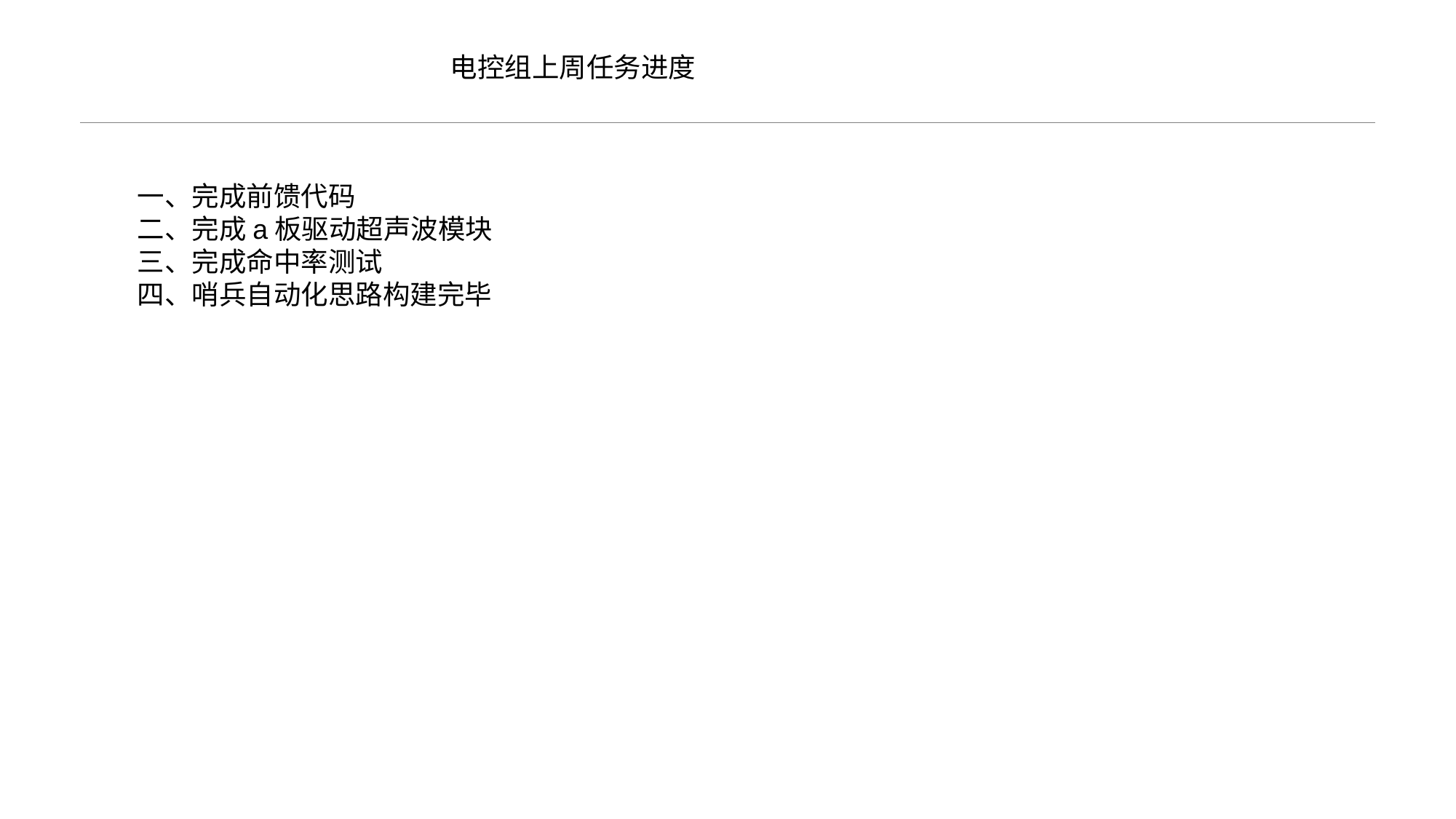

电控组上周任务进度
一、完成前馈代码
二、完成a板驱动超声波模块
三、完成命中率测试
四、哨兵自动化思路构建完毕